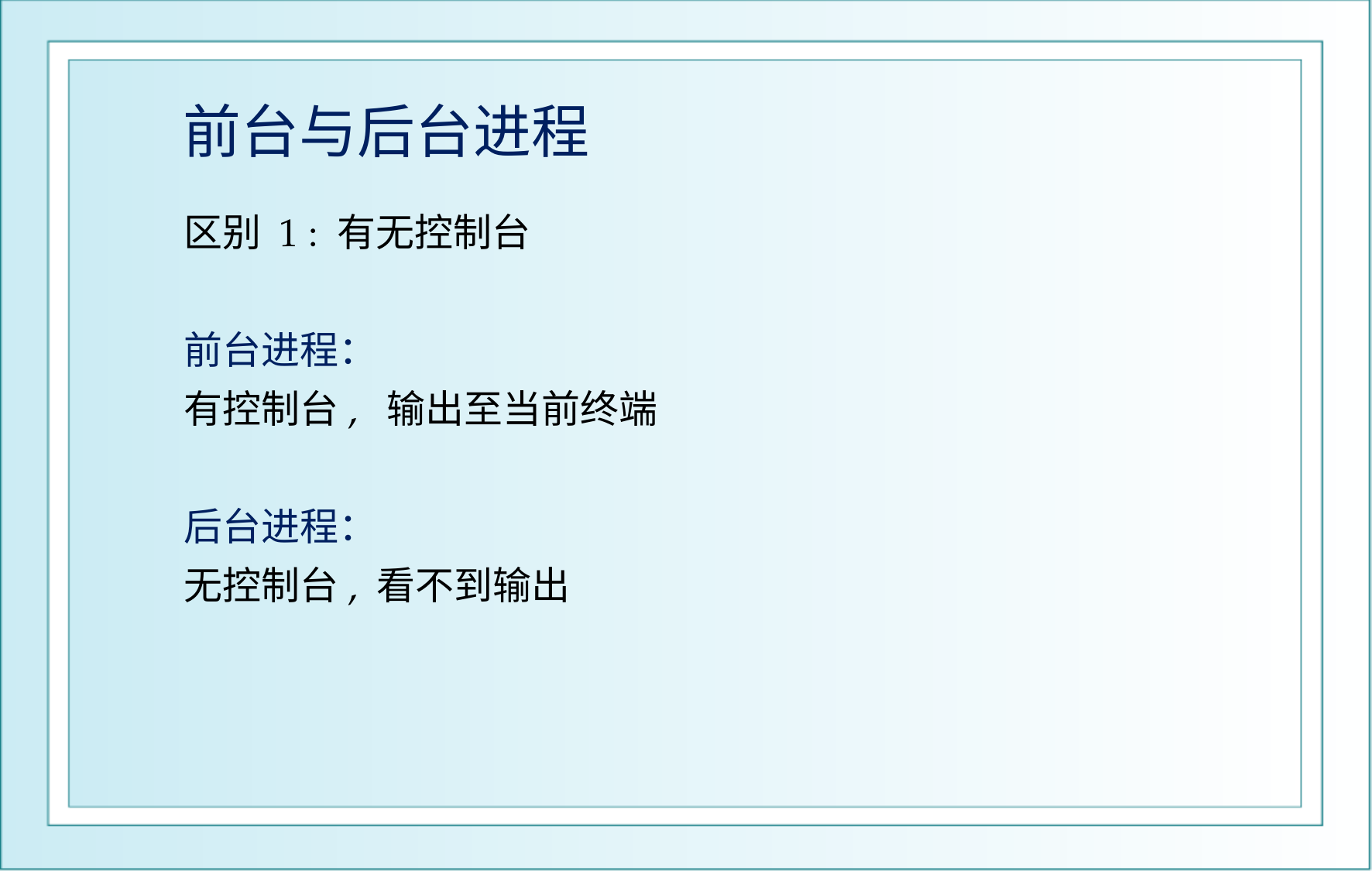

# 前台与后台进程
区别 1 : 有无控制台

前台进程：
有控制台,  输出至当前终端

后台进程：
无控制台, 看不到输出